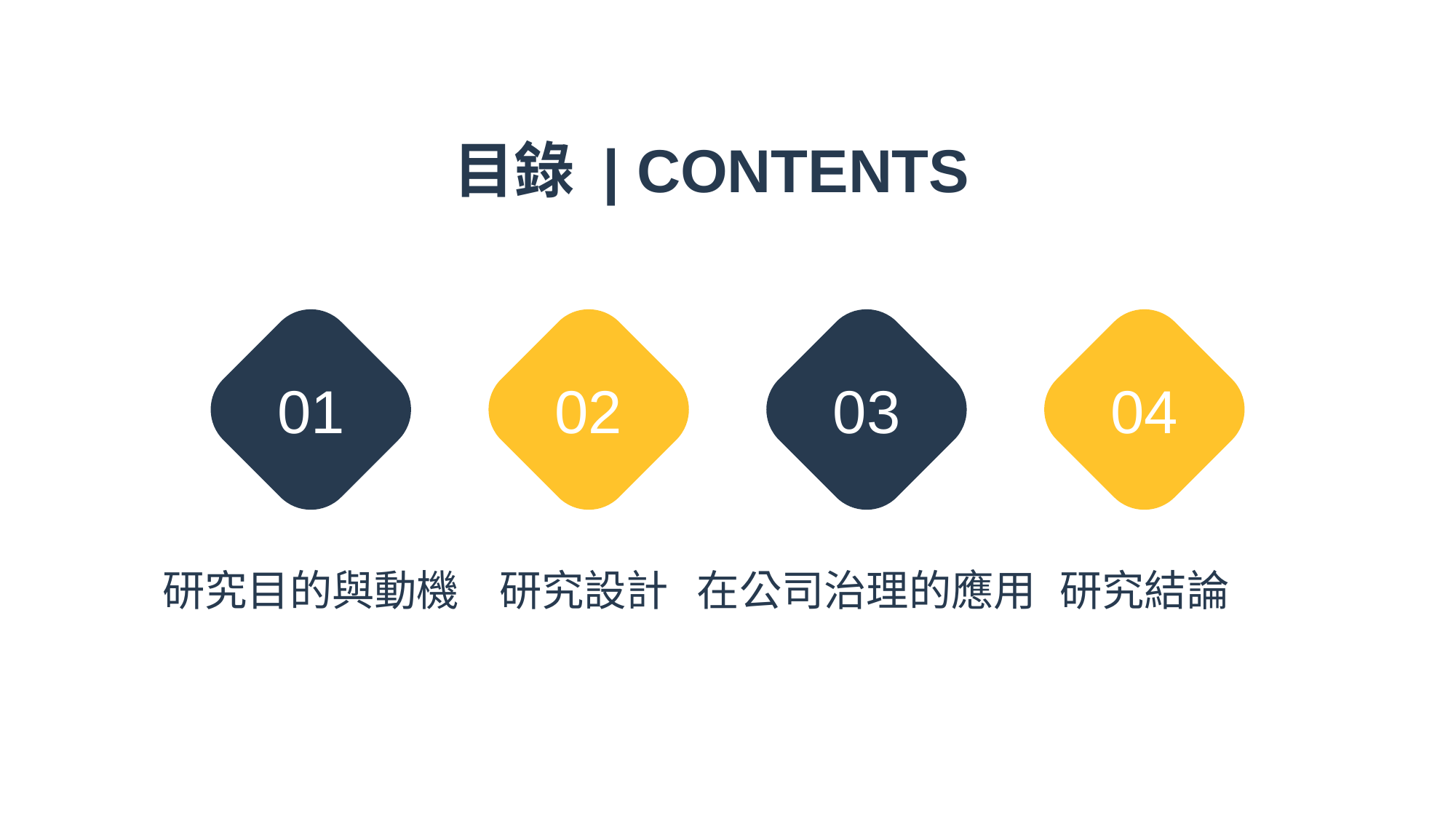

目錄 | CONTENTS
01
02
03
04
研究目的與動機
研究設計
在公司治理的應用
研究結論